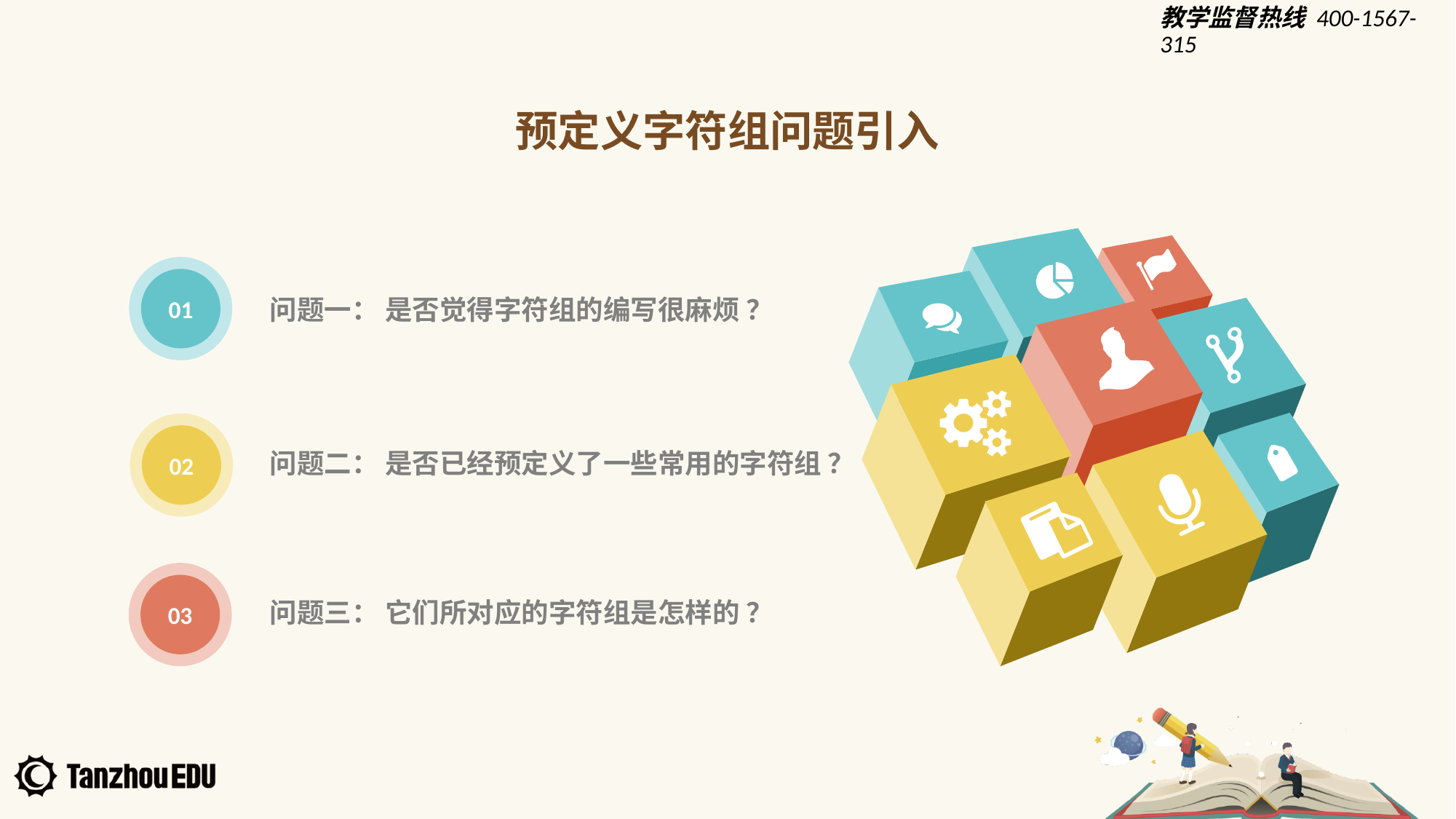

预定义字符组问题引入

01

问题一： 是否觉得字符组的编写很麻烦 ？

02

问题二： 是否已经预定义了一些常用的字符组 ？

03
问题三： 它们所对应的字符组是怎样的 ？